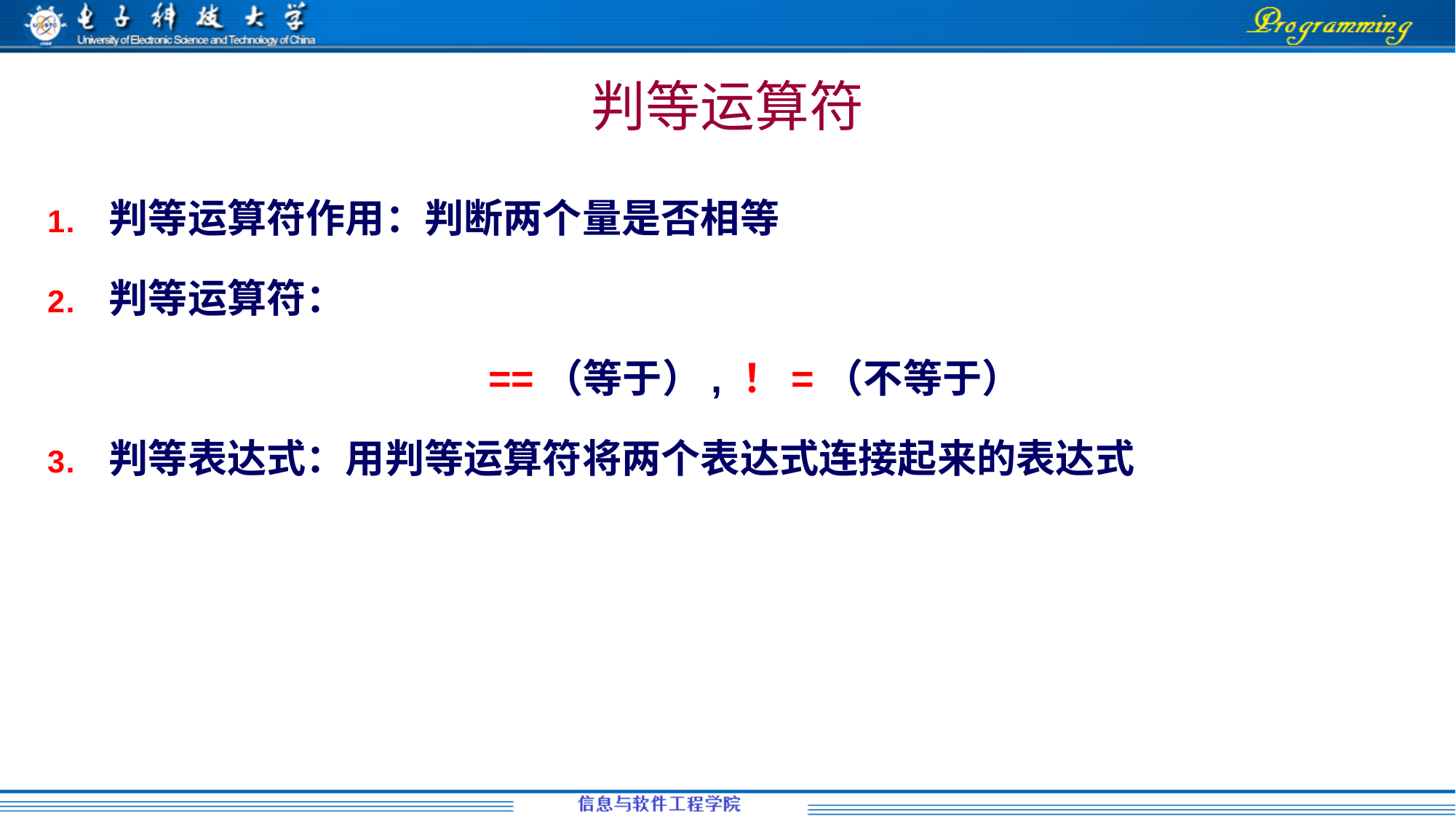

# 判等运算符
判等运算符作用：判断两个量是否相等
判等运算符：
 ==（等于）, ！=（不等于）
判等表达式：用判等运算符将两个表达式连接起来的表达式